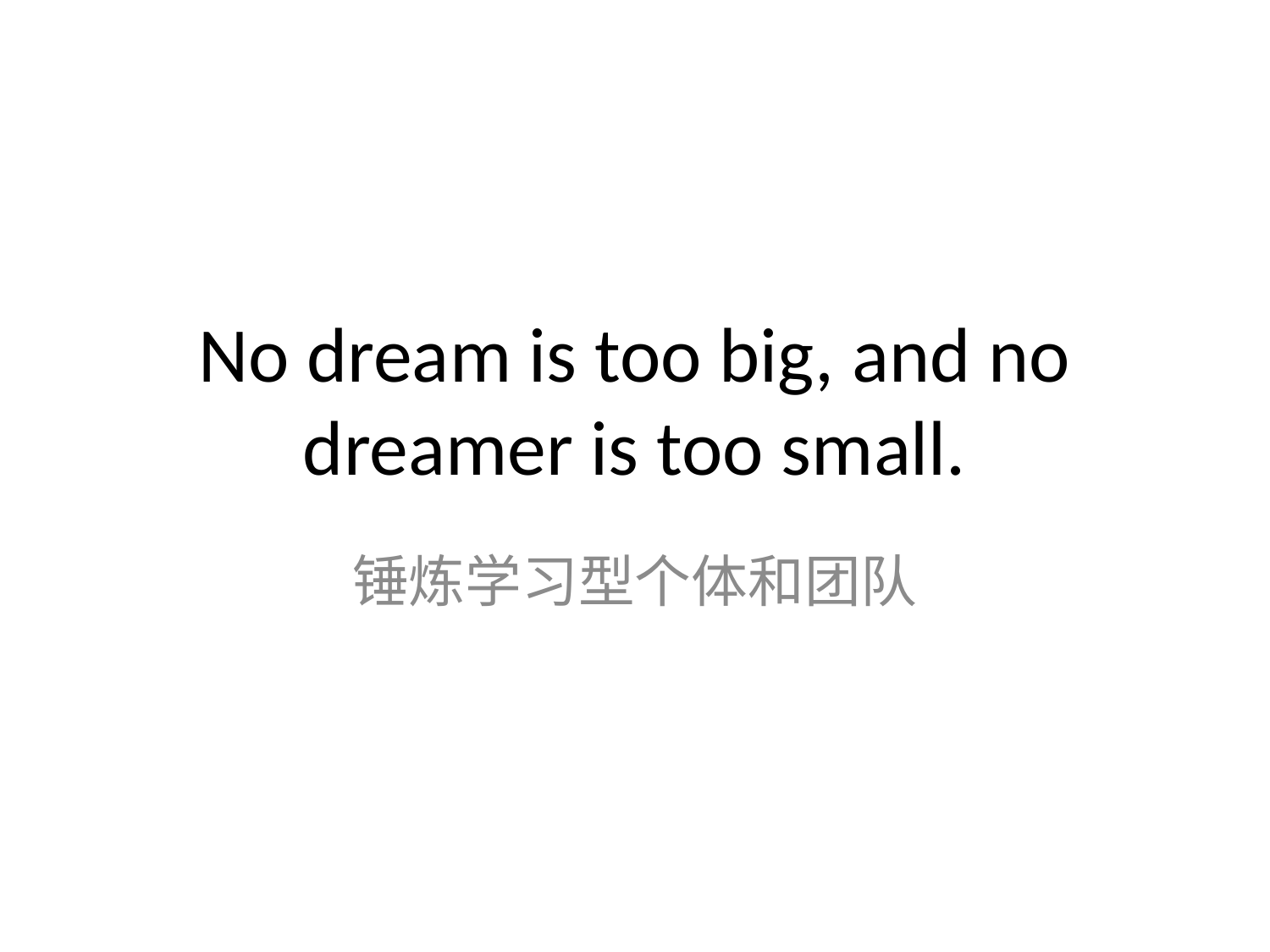

# No dream is too big, and no dreamer is too small.
锤炼学习型个体和团队